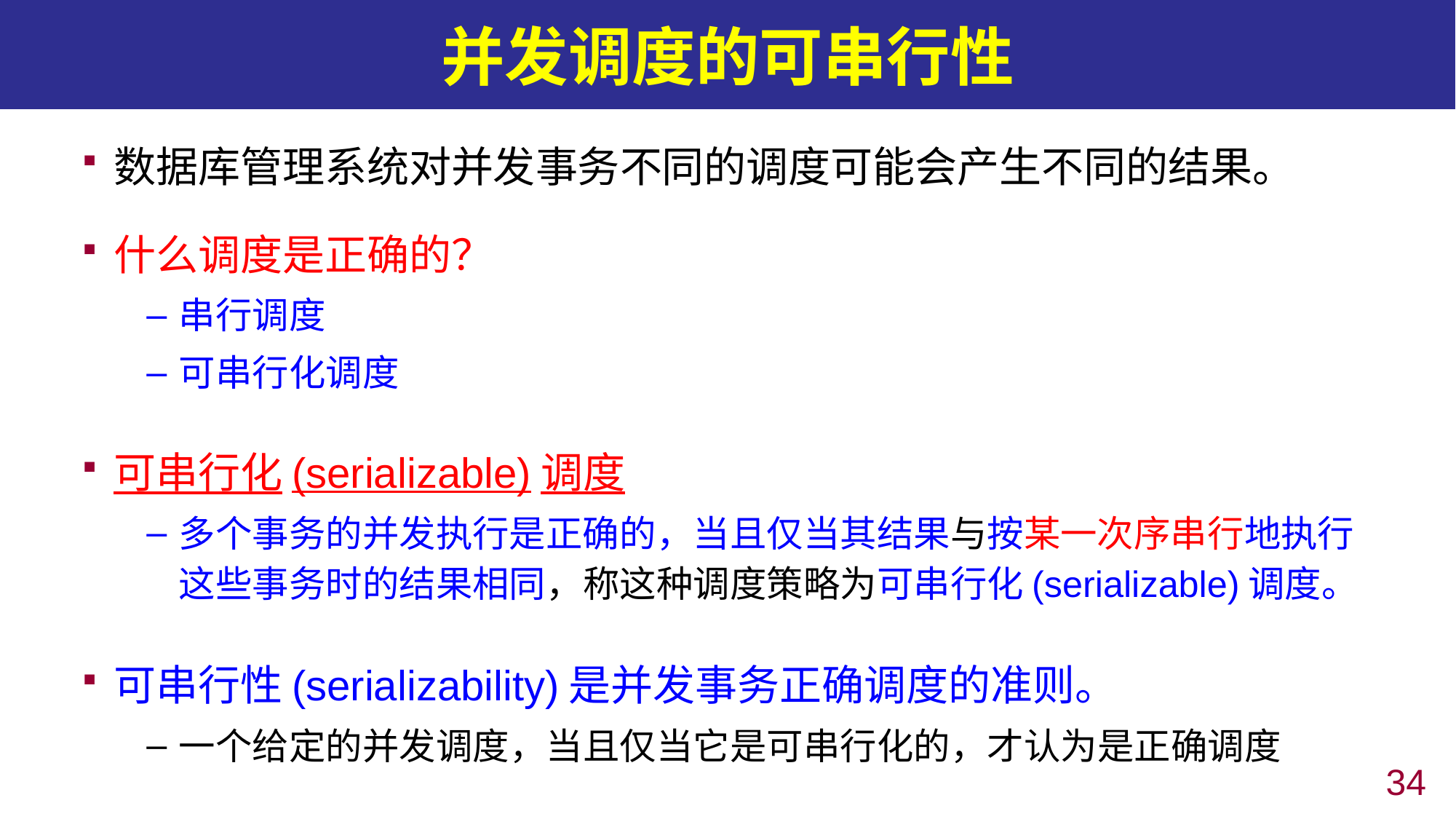

# 并发调度的可串行性
数据库管理系统对并发事务不同的调度可能会产生不同的结果。

什么调度是正确的？
串行调度
可串行化调度

可串行化(serializable)调度
多个事务的并发执行是正确的，当且仅当其结果与按某一次序串行地执行这些事务时的结果相同，称这种调度策略为可串行化(serializable)调度。

可串行性(serializability)是并发事务正确调度的准则。
一个给定的并发调度，当且仅当它是可串行化的，才认为是正确调度
34